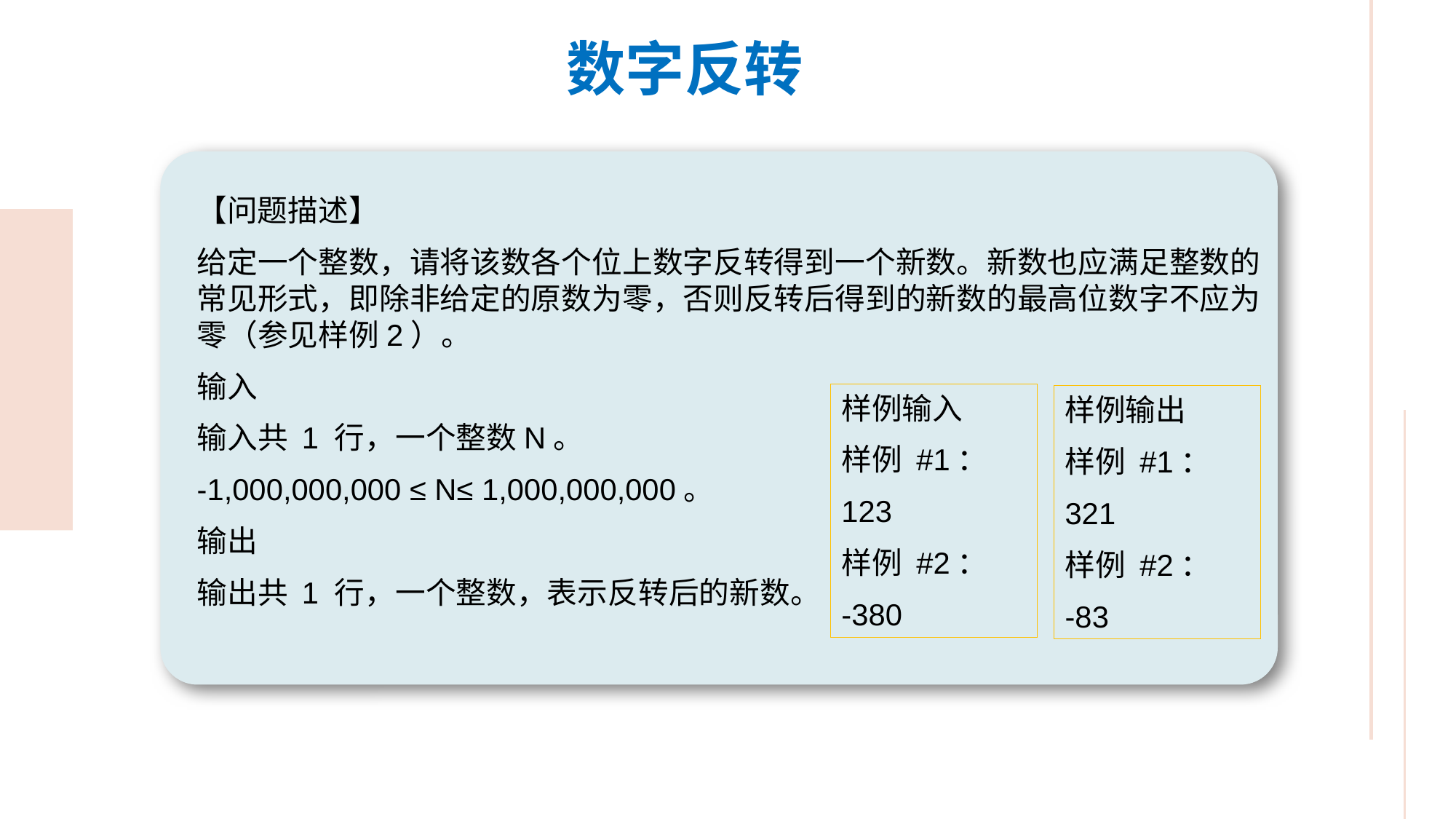

数字反转

【问题描述】
给定一个整数，请将该数各个位上数字反转得到一个新数。新数也应满足整数的常见形式，即除非给定的原数为零，否则反转后得到的新数的最高位数字不应为零（参见样例2）。
输入
输入共 1 行，一个整数N。
-1,000,000,000 ≤ N≤ 1,000,000,000。
输出
输出共 1 行，一个整数，表示反转后的新数。
样例输入
样例 #1：
123
样例 #2：
-380
样例输出
样例 #1：
321
样例 #2：
-83